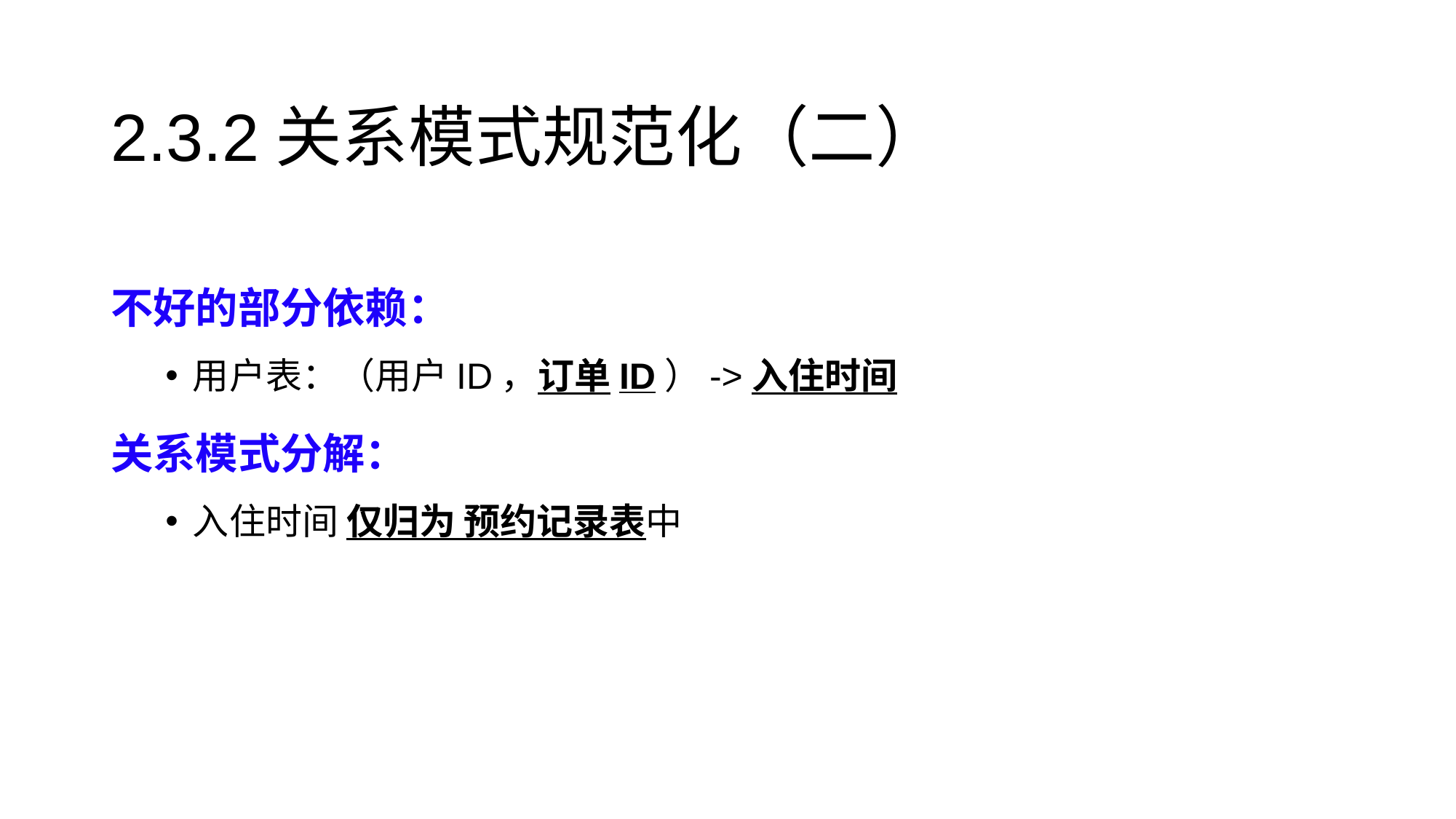

# 2.3.2关系模式规范化（二）

不好的部分依赖：
用户表：（用户ID，订单ID）->入住时间
关系模式分解：
入住时间 仅归为 预约记录表中